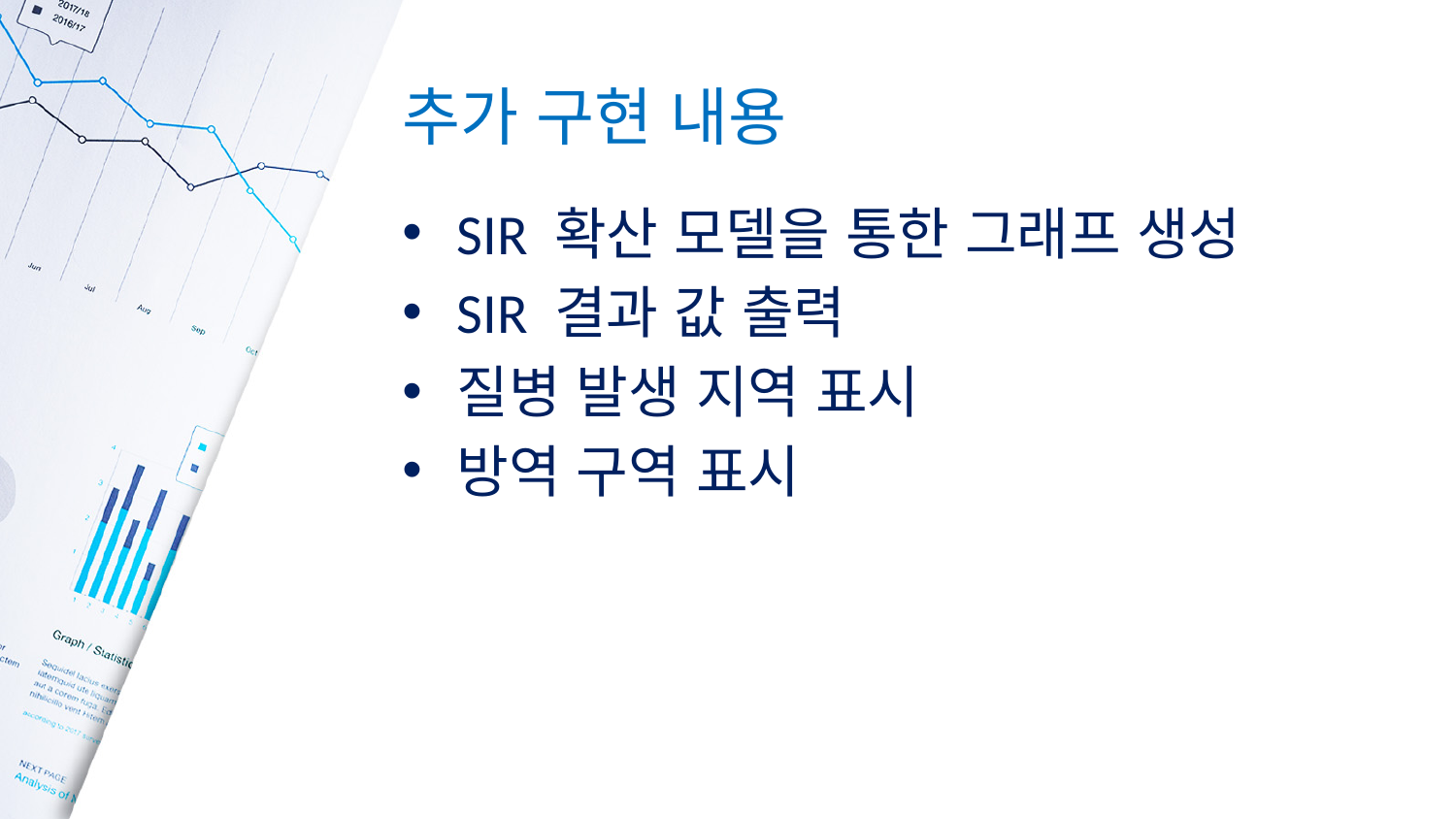

# 추가 구현 내용
SIR 확산 모델을 통한 그래프 생성
SIR 결과 값 출력
질병 발생 지역 표시
방역 구역 표시